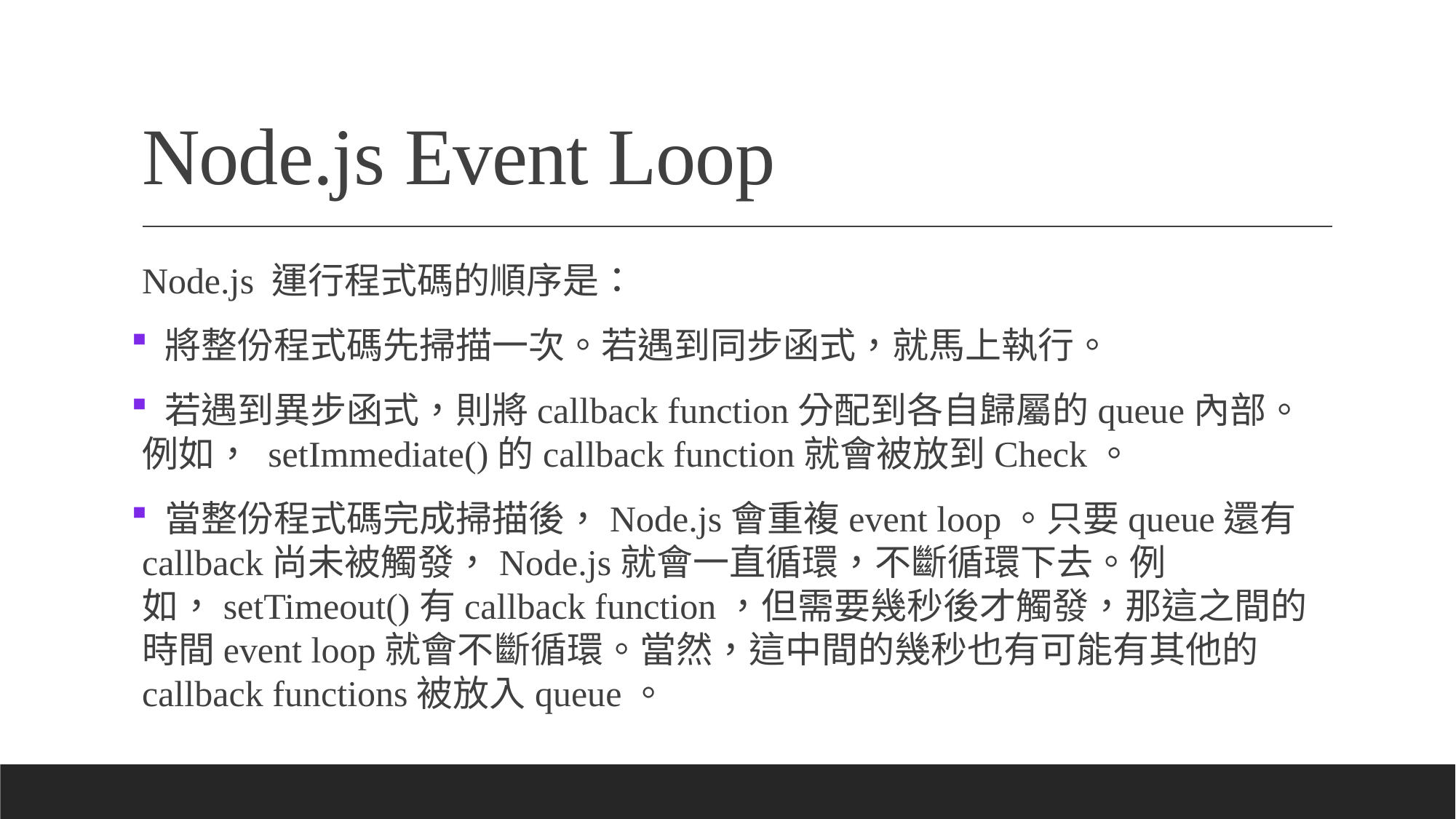

# Node.js Event Loop
Node.js 運行程式碼的順序是：
 將整份程式碼先掃描一次。若遇到同步函式，就馬上執行。
 若遇到異步函式，則將callback function分配到各自歸屬的queue內部。例如， setImmediate()的callback function就會被放到Check。
 當整份程式碼完成掃描後，Node.js會重複event loop。只要queue還有callback尚未被觸發，Node.js就會一直循環，不斷循環下去。例如，setTimeout()有callback function，但需要幾秒後才觸發，那這之間的時間event loop就會不斷循環。當然，這中間的幾秒也有可能有其他的callback functions被放入queue。